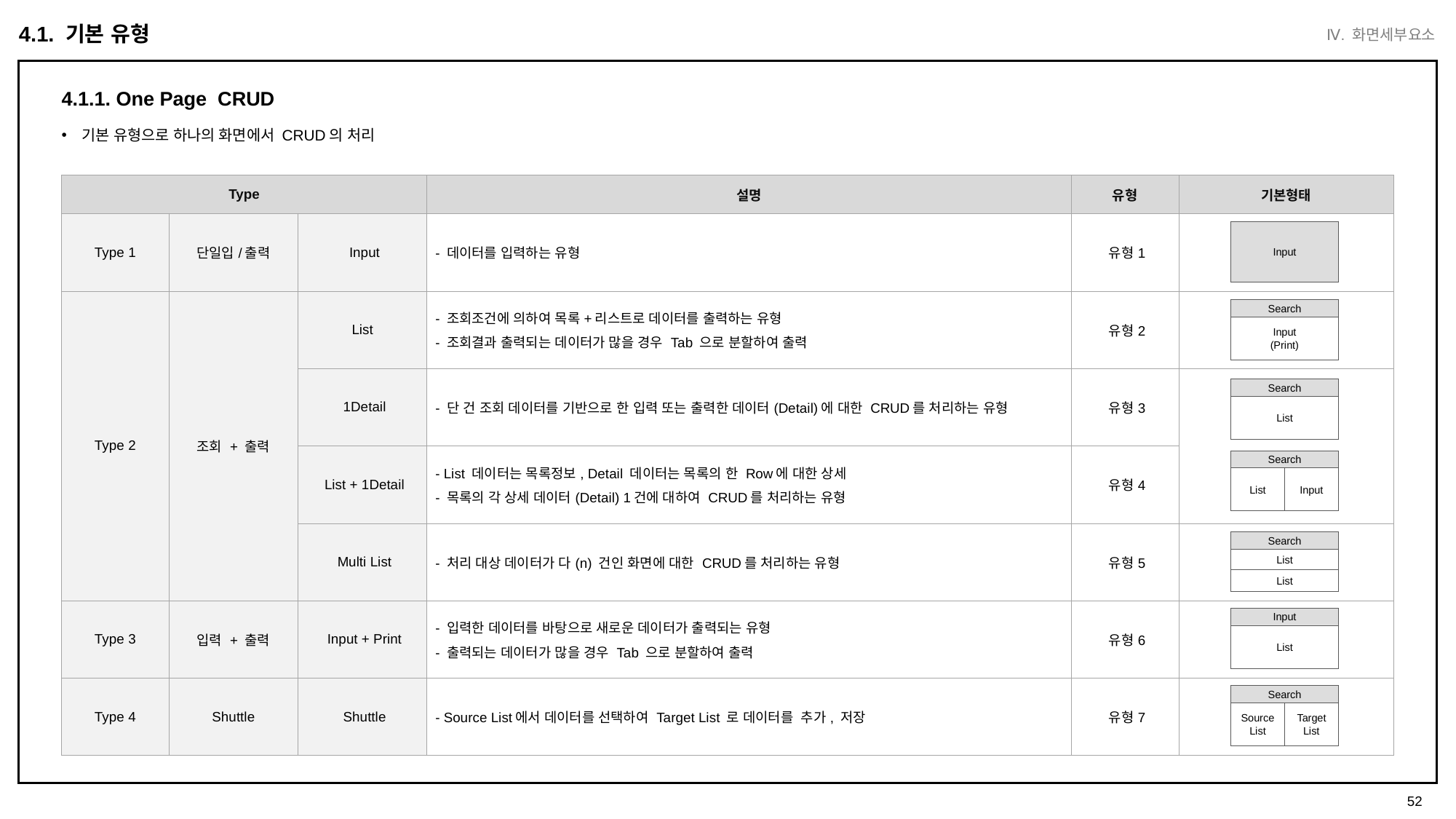

Ⅳ. 화면세부요소
4.1. 기본 유형
4.1.1. One Page  CRUD
기본 유형으로 하나의 화면에서 CRUD의 처리
| Type |  |  | 설명 | 유형 | 기본형태 |
| --- | --- | --- | --- | --- | --- |
| Type 1 | 단일입/출력 | Input | - 데이터를 입력하는 유형 | 유형1 |  |
| Type 2 | 조회 + 출력 | List | - 조회조건에 의하여 목록+리스트로 데이터를 출력하는 유형 - 조회결과 출력되는 데이터가 많을 경우 Tab 으로 분할하여 출력 | 유형2 |  |
|  |  | 1Detail | - 단 건 조회 데이터를 기반으로 한 입력 또는 출력한 데이터(Detail)에 대한 CRUD를 처리하는 유형 | 유형3 |  |
|  |  | List + 1Detail | - List 데이터는 목록정보, Detail 데이터는 목록의 한 Row에 대한 상세 - 목록의 각 상세 데이터(Detail) 1건에 대하여 CRUD를 처리하는 유형 | 유형4 |  |
|  |  | Multi List | - 처리 대상 데이터가 다(n) 건인 화면에 대한 CRUD를 처리하는 유형 | 유형5 |  |
| Type 3 | 입력 + 출력 | Input + Print | - 입력한 데이터를 바탕으로 새로운 데이터가 출력되는 유형 - 출력되는 데이터가 많을 경우 Tab 으로 분할하여 출력 | 유형6 |  |
| Type 4 | Shuttle | Shuttle | - Source List에서 데이터를 선택하여 Target List 로 데이터를 추가, 저장 | 유형7 |  |
Input
Search
Input
(Print)
Search
List
Search
List
Input
Search
List
List
Input
List
Search
Source
List
Target
List